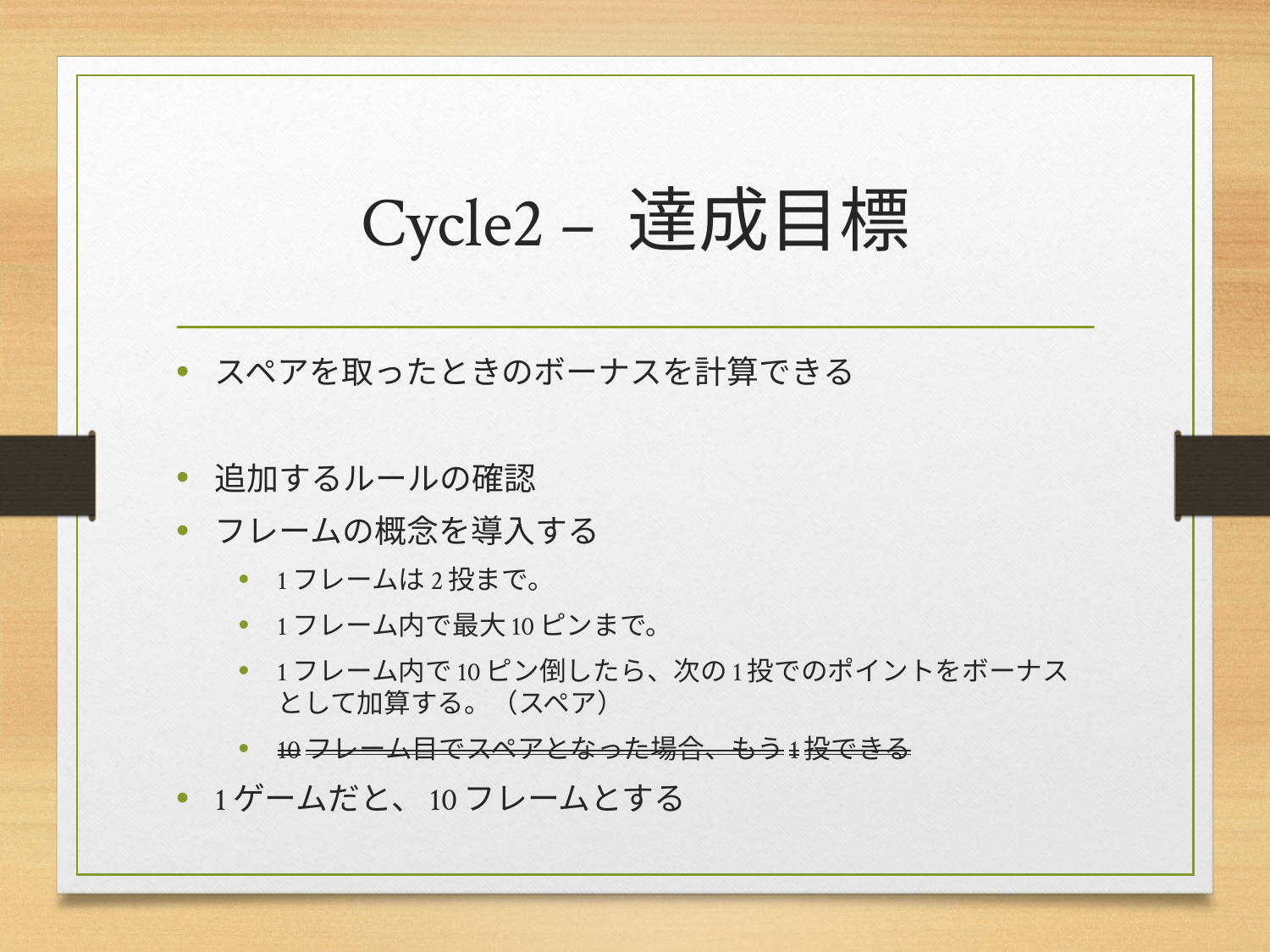

# Cycle2 – 達成目標
スペアを取ったときのボーナスを計算できる

追加するルールの確認
フレームの概念を導入する
1フレームは2投まで。
1フレーム内で最大10ピンまで。
1フレーム内で10ピン倒したら、次の1投でのポイントをボーナスとして加算する。（スペア）
10フレーム目でスペアとなった場合、もう1投できる
1ゲームだと、10フレームとする